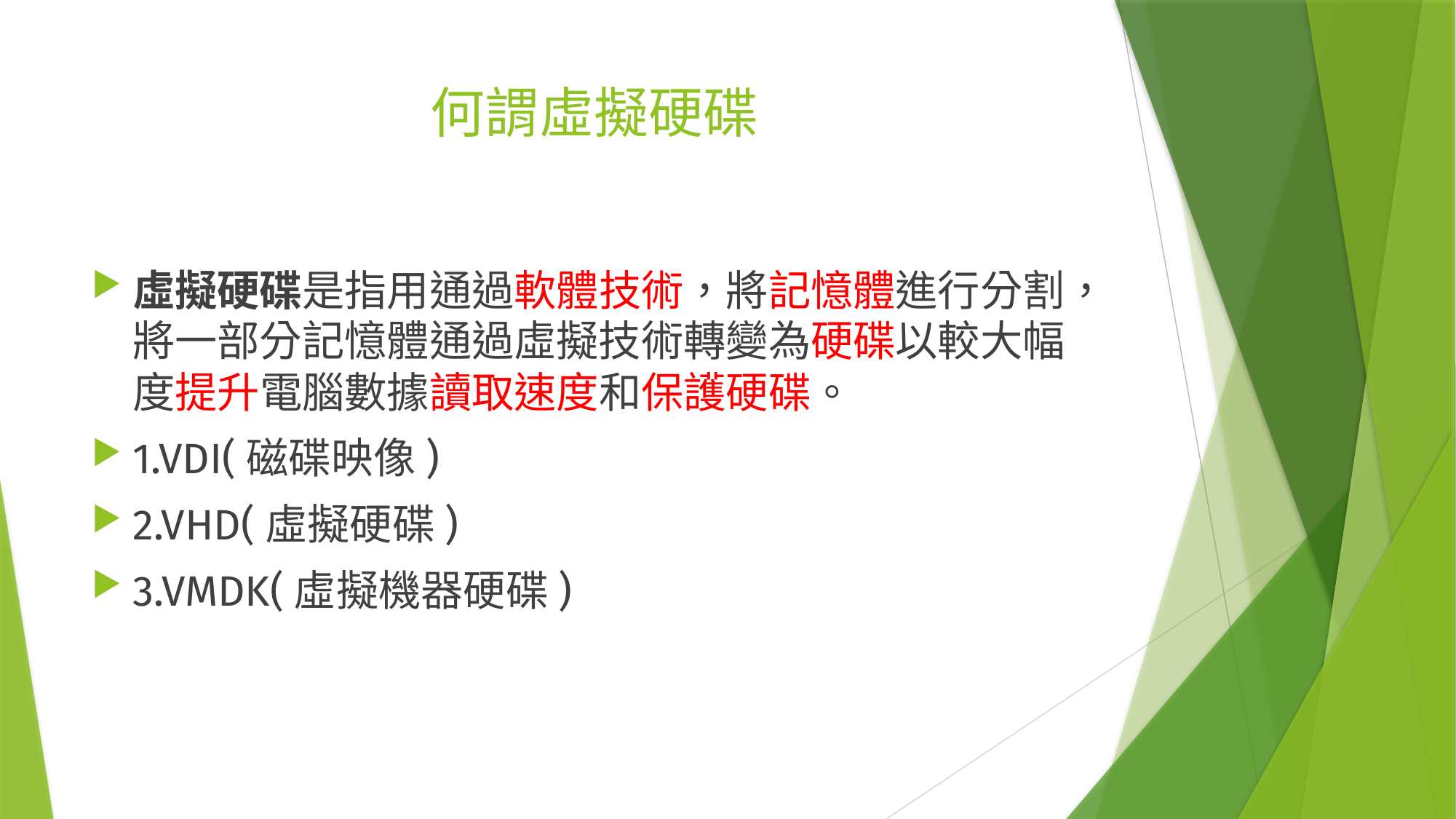

# 何謂虛擬硬碟
虛擬硬碟是指用通過軟體技術，將記憶體進行分割，將一部分記憶體通過虛擬技術轉變為硬碟以較大幅度提升電腦數據讀取速度和保護硬碟。
1.VDI(磁碟映像)
2.VHD(虛擬硬碟)
3.VMDK(虛擬機器硬碟)